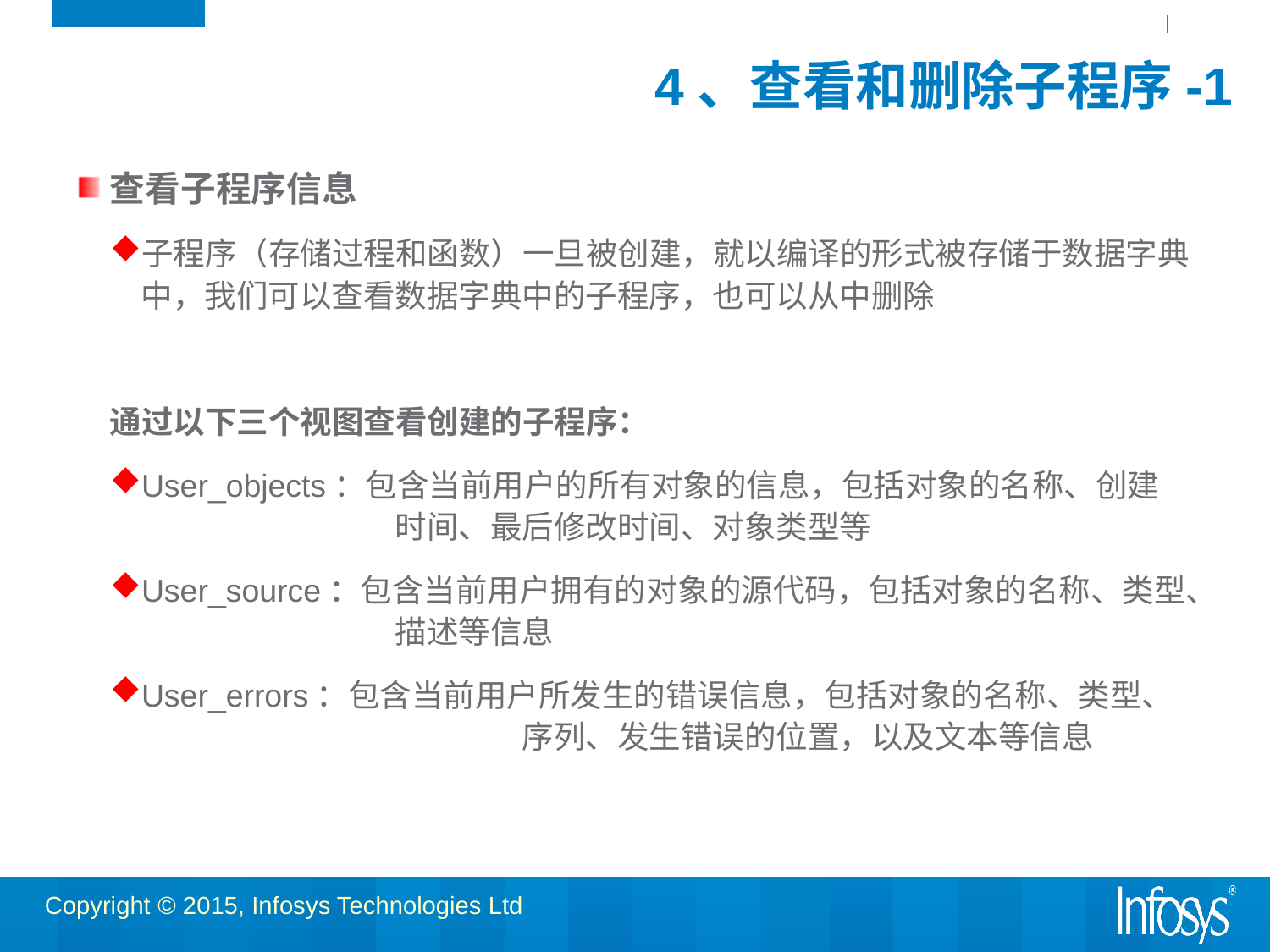

# 4、查看和删除子程序-1
查看子程序信息
子程序（存储过程和函数）一旦被创建，就以编译的形式被存储于数据字典中，我们可以查看数据字典中的子程序，也可以从中删除

通过以下三个视图查看创建的子程序：
User_objects：包含当前用户的所有对象的信息，包括对象的名称、创建		时间、最后修改时间、对象类型等
User_source：包含当前用户拥有的对象的源代码，包括对象的名称、类型、		描述等信息
User_errors：包含当前用户所发生的错误信息，包括对象的名称、类型、			序列、发生错误的位置，以及文本等信息